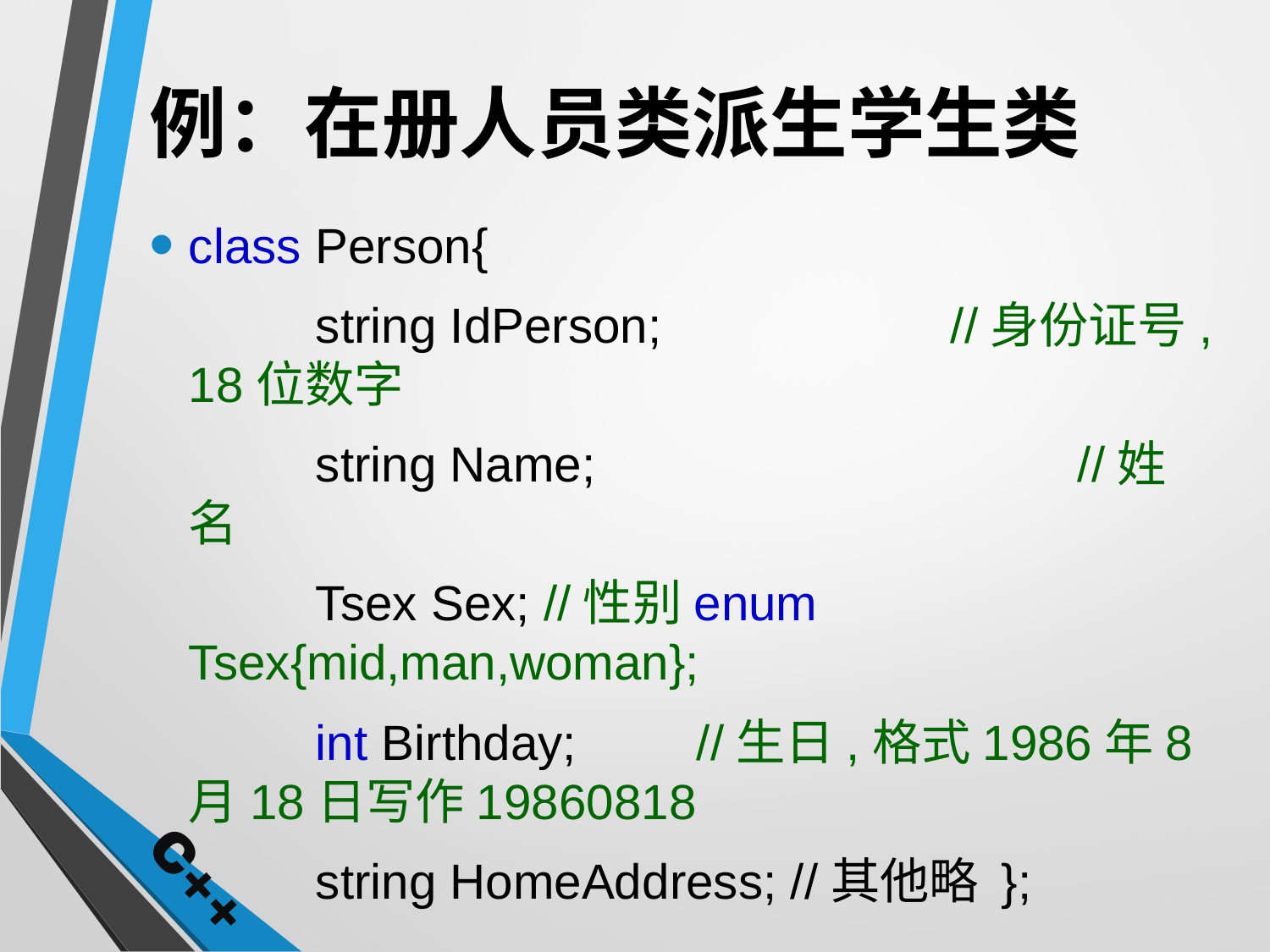

# 例：在册人员类派生学生类
class Person{
		string IdPerson;			//身份证号,18位数字
		string Name;				//姓名
		Tsex Sex; //性别enum Tsex{mid,man,woman};
		int Birthday;	//生日,格式1986年8月18日写作19860818
		string HomeAddress; //其他略 };